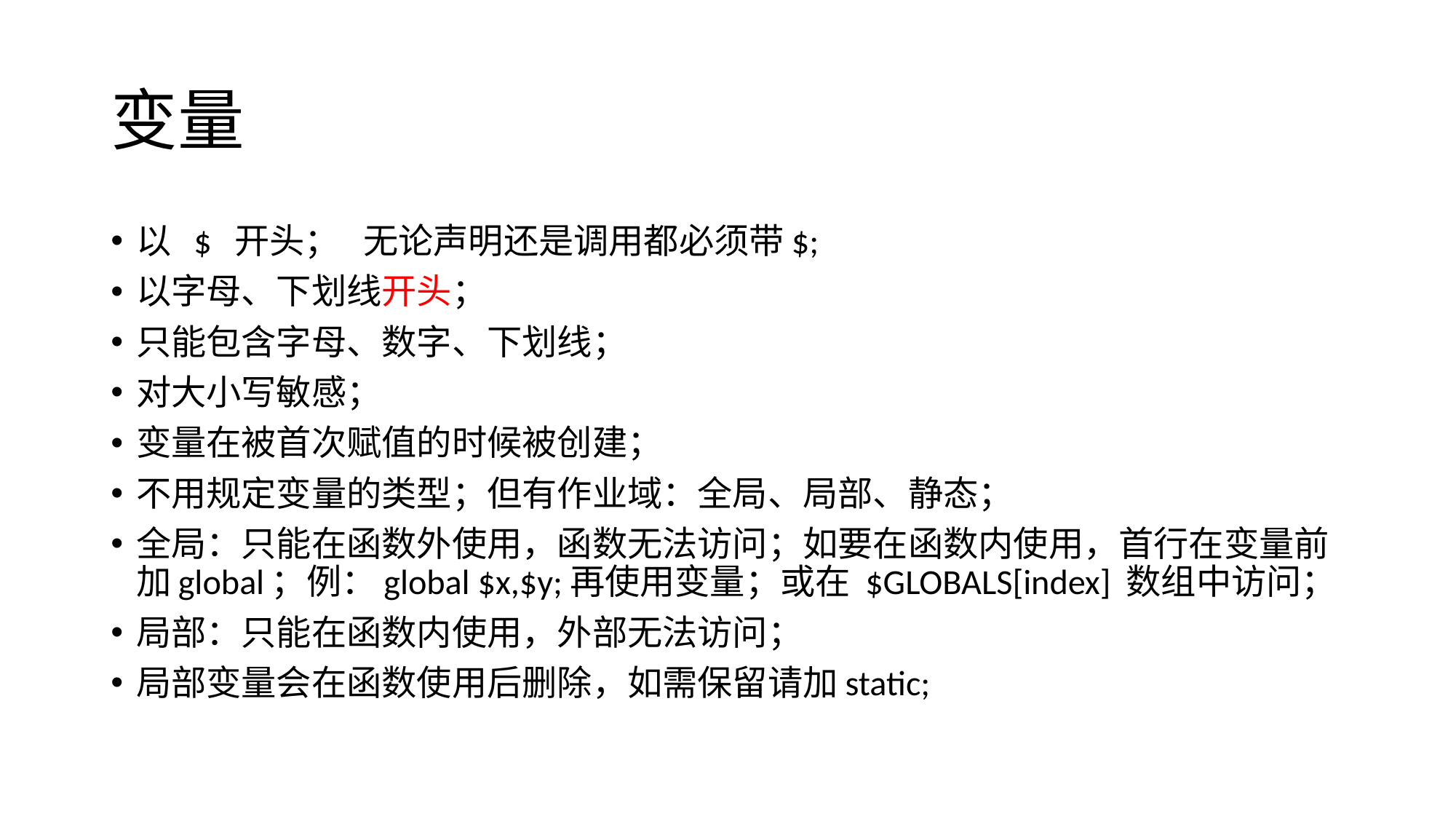

# 变量
以  $  开头；   无论声明还是调用都必须带$;
以字母、下划线开头；
只能包含字母、数字、下划线；
对大小写敏感；
变量在被首次赋值的时候被创建；
不用规定变量的类型；但有作业域：全局、局部、静态；
全局：只能在函数外使用，函数无法访问；如要在函数内使用，首行在变量前加global；例：global $x,$y;再使用变量；或在 $GLOBALS[index] 数组中访问；
局部：只能在函数内使用，外部无法访问；
局部变量会在函数使用后删除，如需保留请加static;